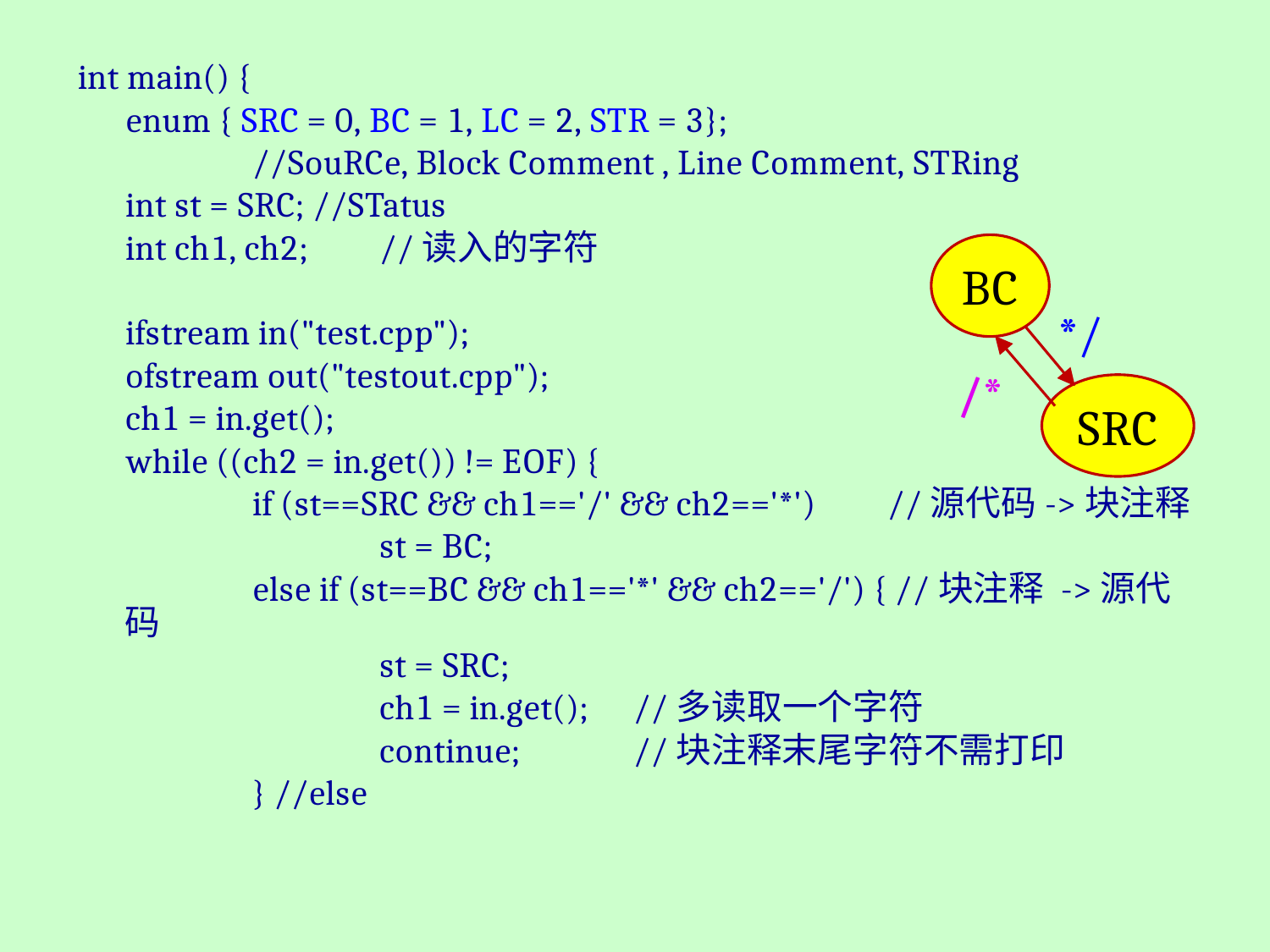

int main() {
	enum { SRC = 0, BC = 1, LC = 2, STR = 3};
		//SouRCe, Block Comment , Line Comment, STRing
	int st = SRC; //STatus
	int ch1, ch2;	//读入的字符

	ifstream in("test.cpp");
	ofstream out("testout.cpp");
	ch1 = in.get();
	while ((ch2 = in.get()) != EOF) {
		if (st==SRC && ch1=='/' && ch2=='*')	//源代码->块注释
			st = BC;
		else if (st==BC && ch1=='*' && ch2=='/') { //块注释 ->源代码
			st = SRC;
			ch1 = in.get();	//多读取一个字符
			continue;	//块注释末尾字符不需打印
		} //else
BC
*/

/*
SRC
124